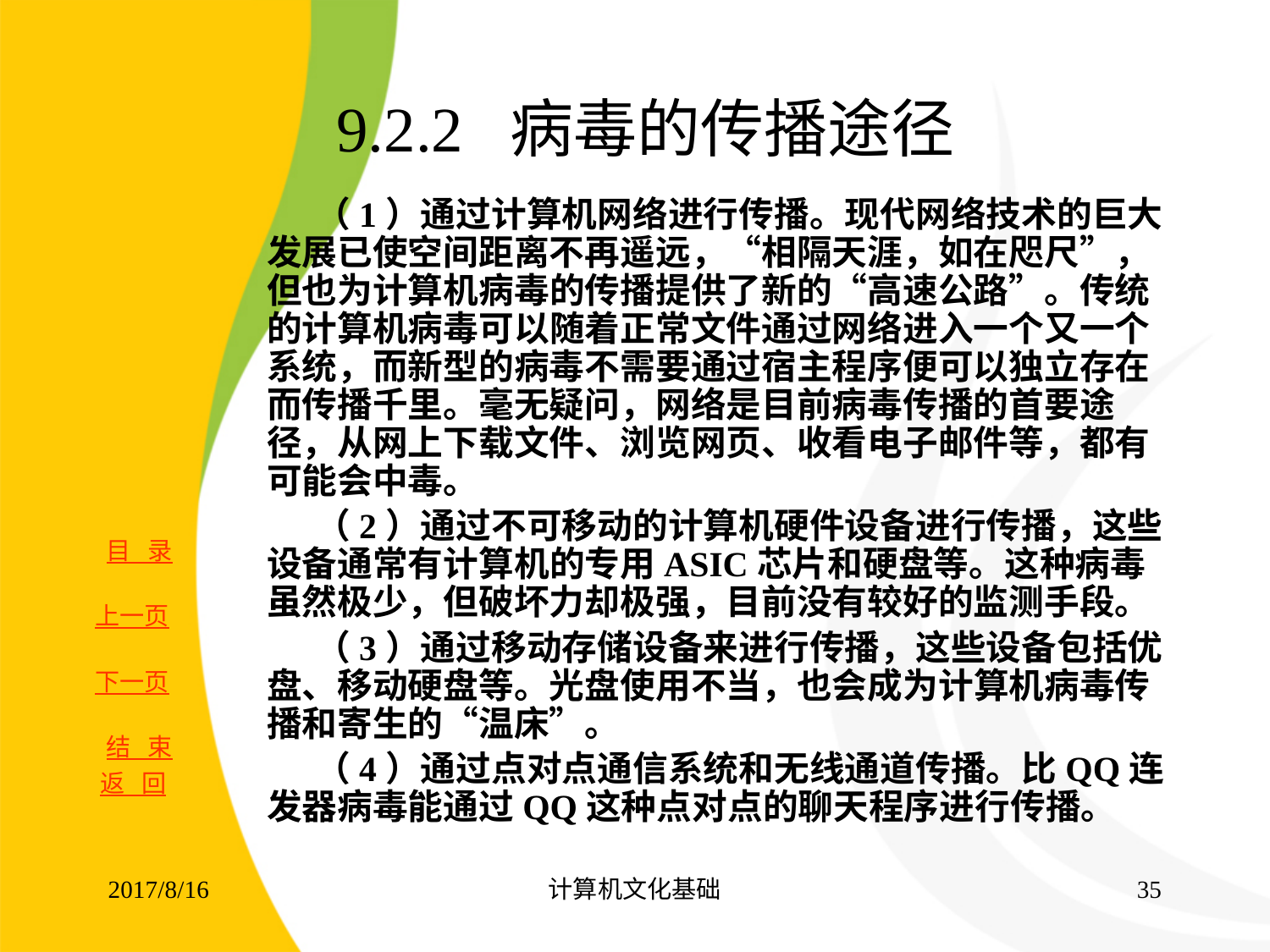

# 9.2.2  病毒的传播途径
     （1）通过计算机网络进行传播。现代网络技术的巨大发展已使空间距离不再遥远，“相隔天涯，如在咫尺”，但也为计算机病毒的传播提供了新的“高速公路”。传统的计算机病毒可以随着正常文件通过网络进入一个又一个系统，而新型的病毒不需要通过宿主程序便可以独立存在而传播千里。毫无疑问，网络是目前病毒传播的首要途径，从网上下载文件、浏览网页、收看电子邮件等，都有可能会中毒。
     （2）通过不可移动的计算机硬件设备进行传播，这些设备通常有计算机的专用ASIC芯片和硬盘等。这种病毒虽然极少，但破坏力却极强，目前没有较好的监测手段。
     （3）通过移动存储设备来进行传播，这些设备包括优盘、移动硬盘等。光盘使用不当，也会成为计算机病毒传播和寄生的“温床”。
     （4）通过点对点通信系统和无线通道传播。比QQ连发器病毒能通过QQ这种点对点的聊天程序进行传播。
返   回
2017/8/16
计算机文化基础
35